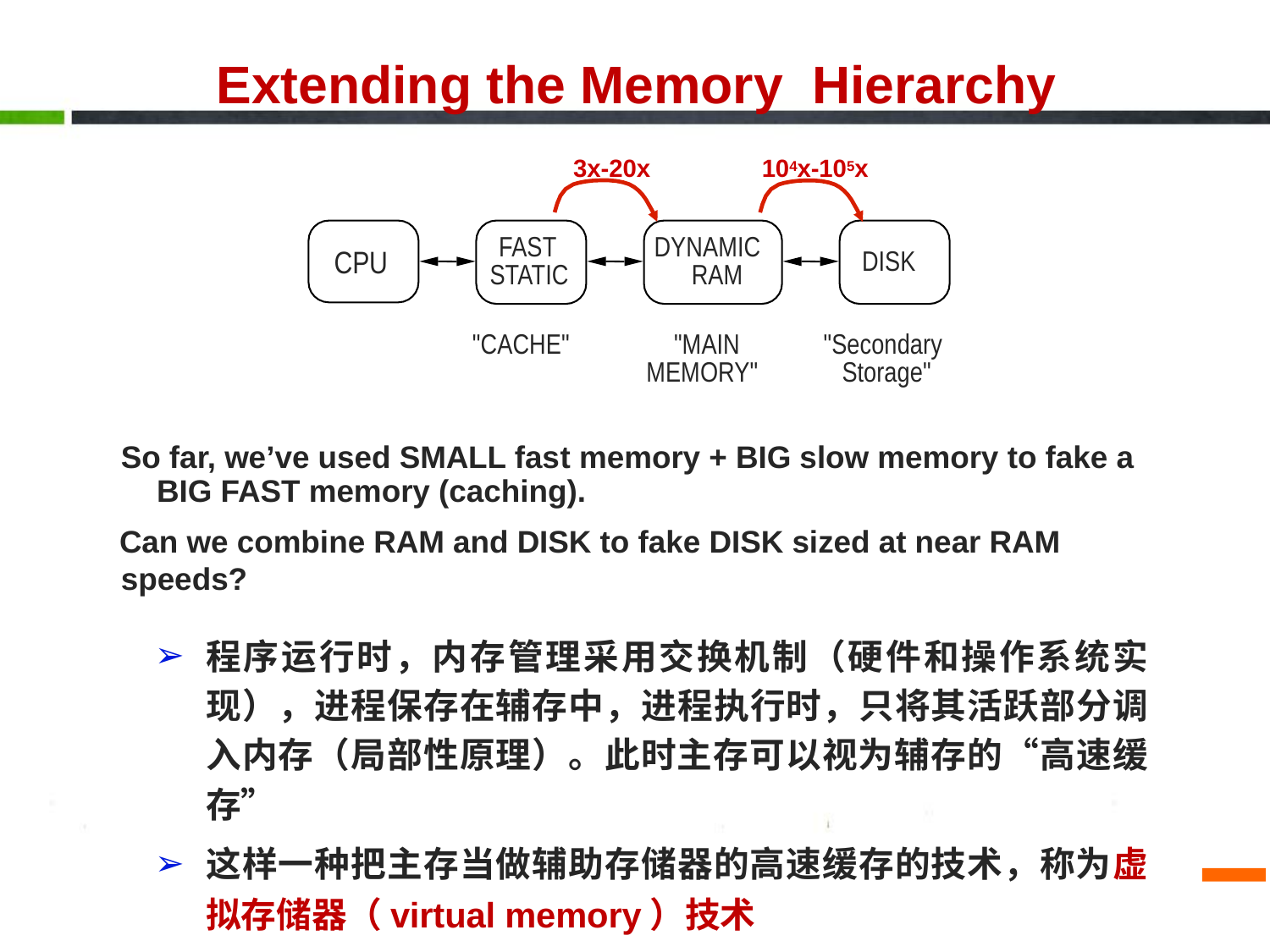

# Extending the Memory  Hierarchy
3x-20x
104x-105x

FAST  STATIC
DYNAMIC  RAM
CPU
DISK

"CACHE"
"MAIN  MEMORY"
"Secondary  Storage"
So far, we’ve used SMALL fast memory + BIG slow memory to fake a  BIG FAST memory (caching).
Can we combine RAM and DISK to fake DISK sized at near RAM speeds?
程序运行时，内存管理采用交换机制（硬件和操作系统实现），进程保存在辅存中，进程执行时，只将其活跃部分调入内存（局部性原理）。此时主存可以视为辅存的“高速缓存”
这样一种把主存当做辅助存储器的高速缓存的技术，称为虚拟存储器（virtual memory）技术